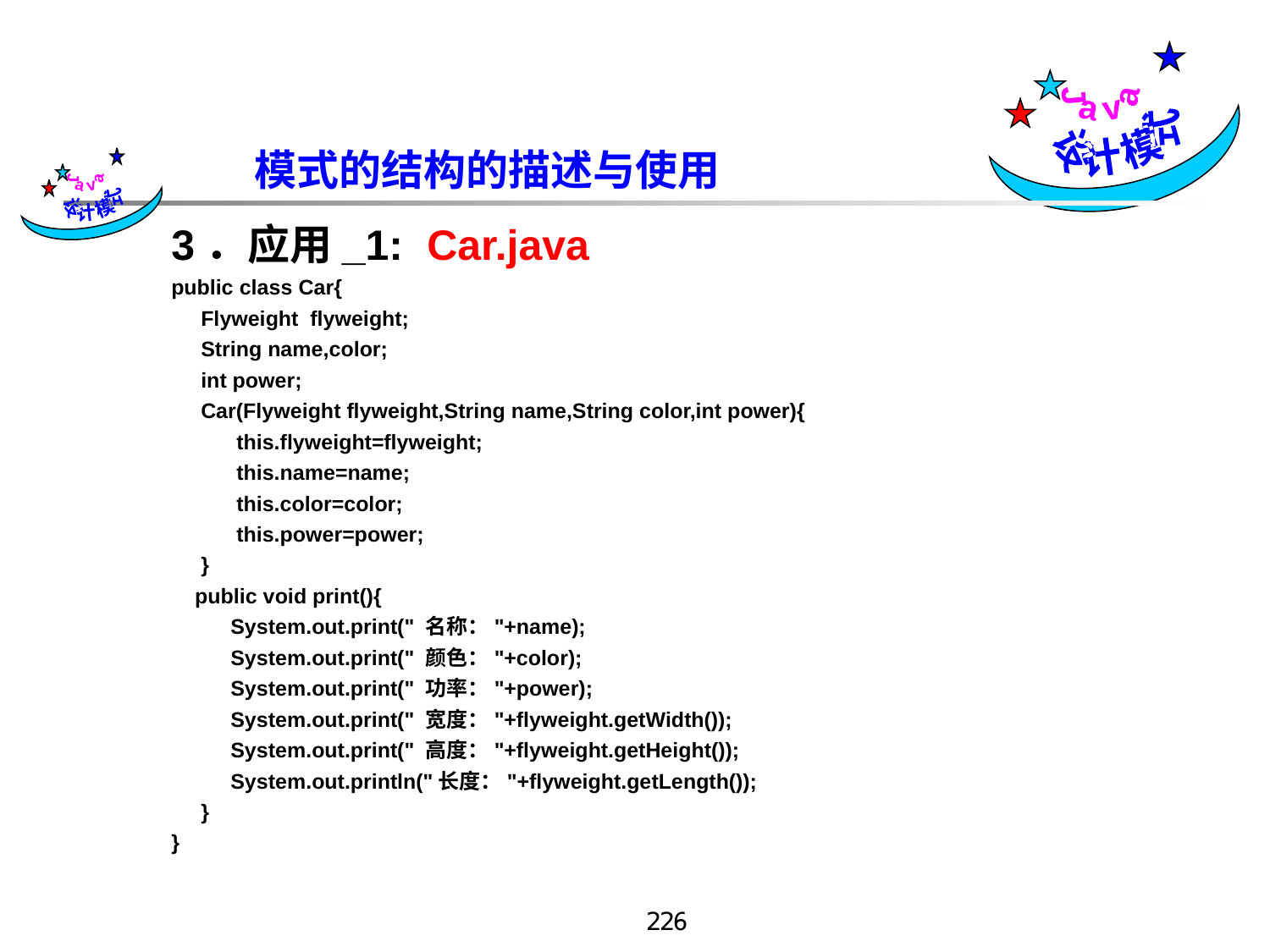

Java
设计模式

模式的结构的描述与使用

  Java
设计模式

3．应用_1:  Car.java
public class Car{
     Flyweight  flyweight;
     String name,color;
     int power;
     Car(Flyweight flyweight,String name,String color,int power){
           this.flyweight=flyweight;
           this.name=name;
           this.color=color;
           this.power=power;
     }
    public void print(){
          System.out.print(" 名称："+name);
          System.out.print(" 颜色："+color);
          System.out.print(" 功率："+power);
          System.out.print(" 宽度："+flyweight.getWidth());
          System.out.print(" 高度："+flyweight.getHeight());
          System.out.println("长度："+flyweight.getLength());
     }
}

226